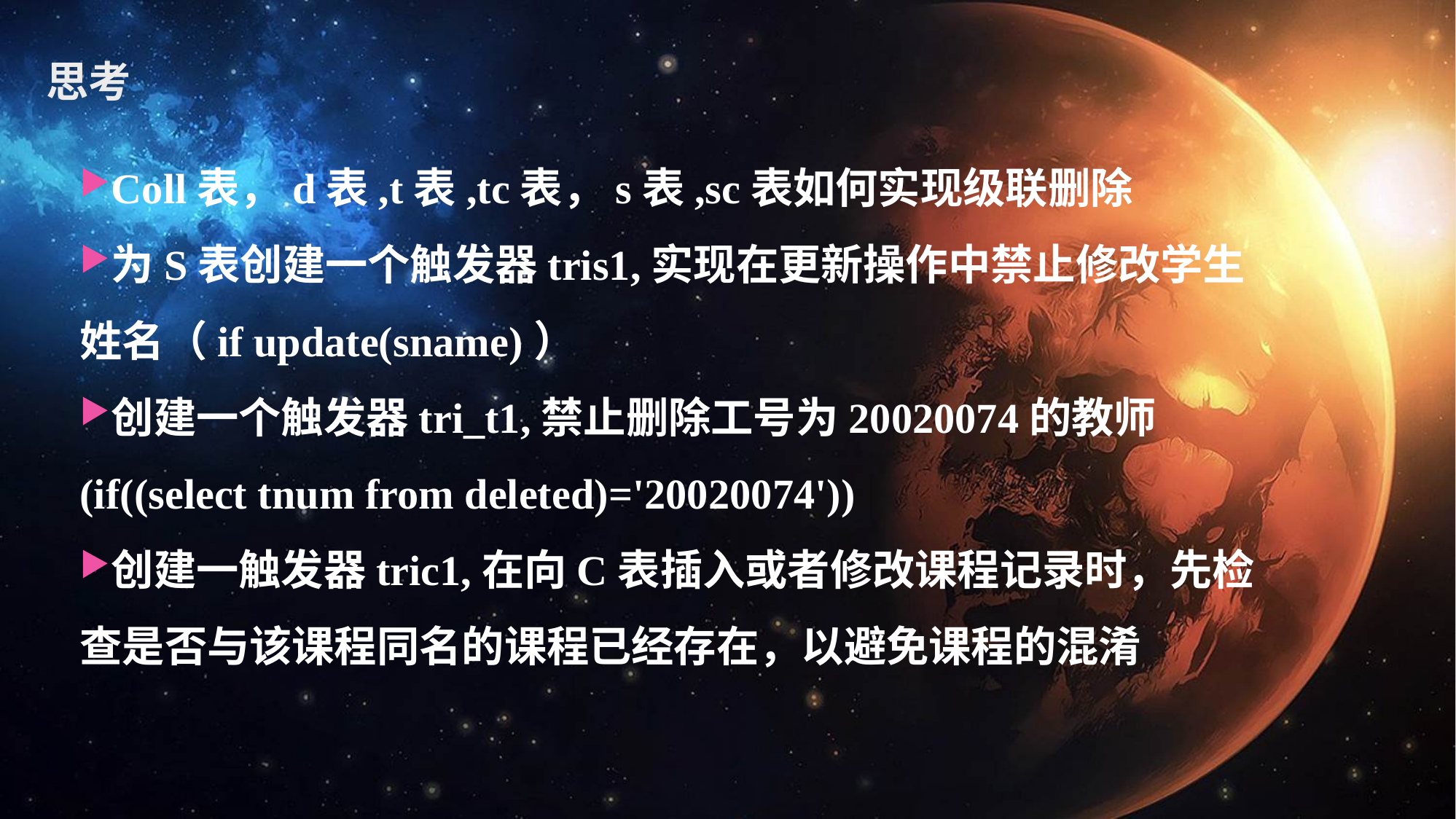

# 思考
Coll表，d表,t表,tc表，s表,sc表如何实现级联删除
为S表创建一个触发器tris1,实现在更新操作中禁止修改学生姓名（if update(sname)）
创建一个触发器tri_t1,禁止删除工号为20020074的教师(if((select tnum from deleted)='20020074'))
创建一触发器tric1,在向C表插入或者修改课程记录时，先检查是否与该课程同名的课程已经存在，以避免课程的混淆